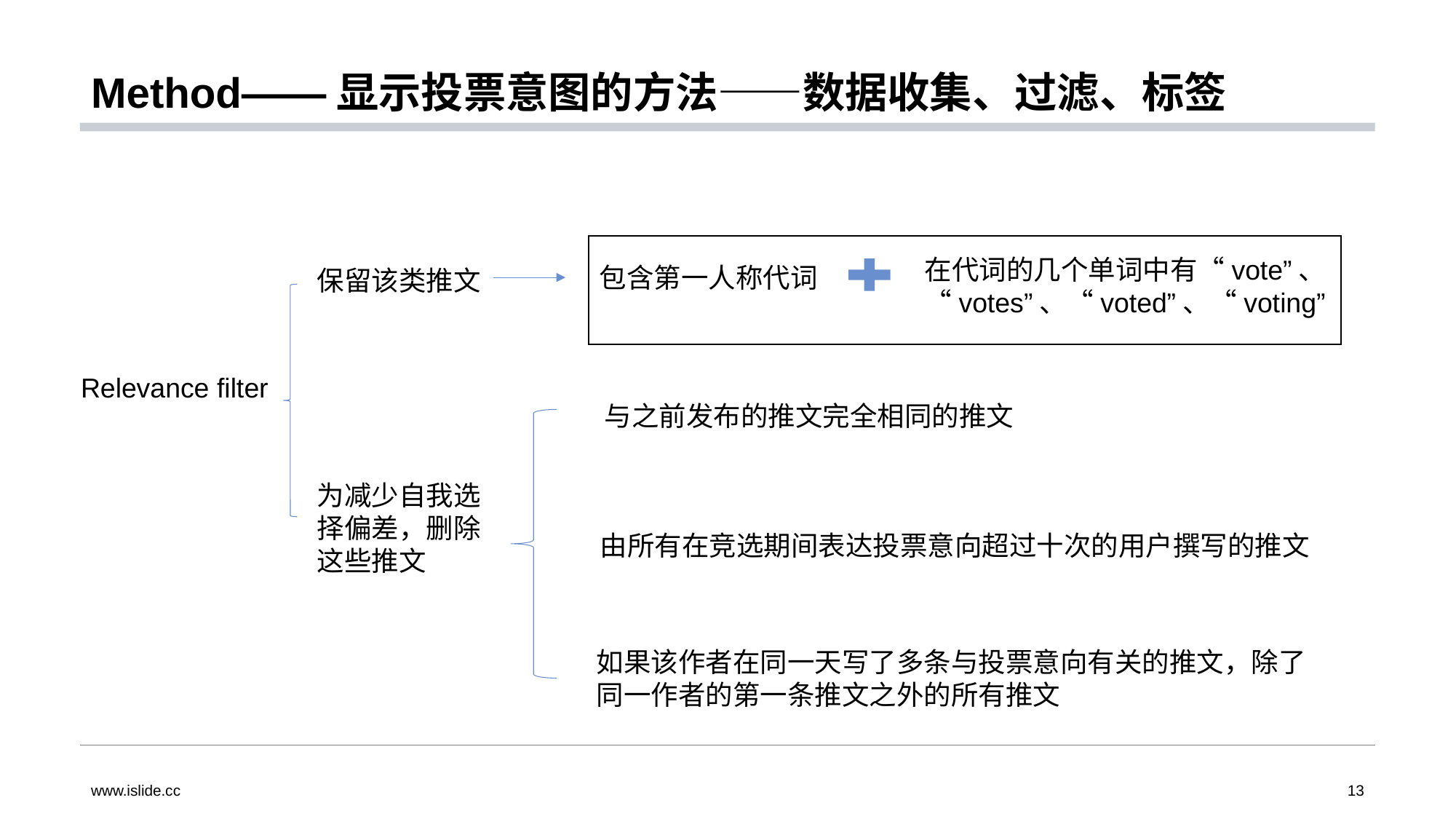

# Method——显示投票意图的方法——数据收集、过滤、标签

在代词的几个单词中有“vote”、“votes”、“voted”、“voting”

包含第一人称代词
保留该类推文

Relevance filter
与之前发布的推文完全相同的推文

为减少自我选择偏差，删除这些推文
由所有在竞选期间表达投票意向超过十次的用户撰写的推文
如果该作者在同一天写了多条与投票意向有关的推文，除了同一作者的第一条推文之外的所有推文
www.islide.cc
13